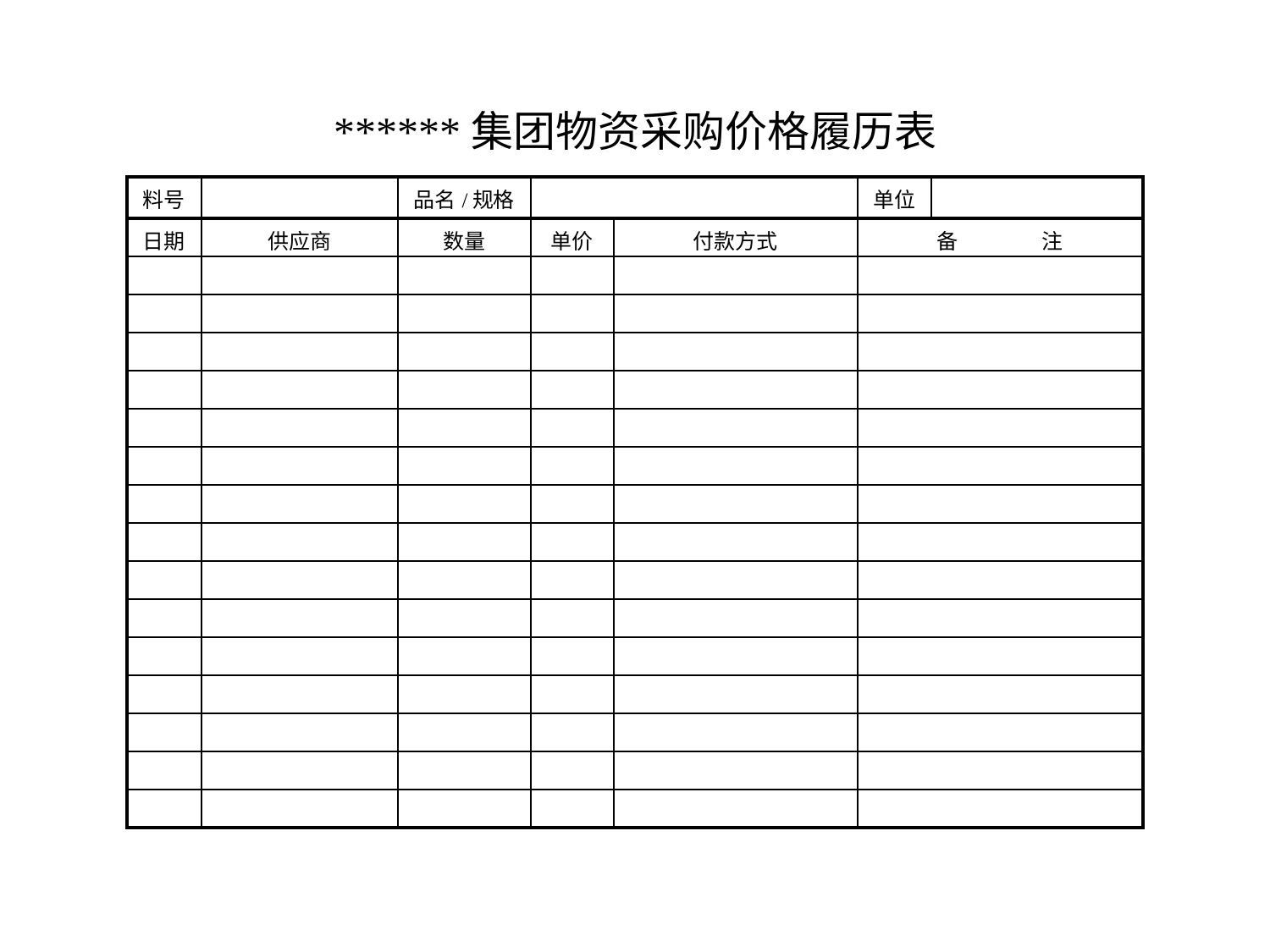

******集团物资采购价格履历表
| 料号 |  | 品名/规格 |  |  | 单位 |  |
| --- | --- | --- | --- | --- | --- | --- |
| 日期 | 供应商 | 数量 | 单价 | 付款方式 | 备 注 |  |
|  |  |  |  |  |  |  |
|  |  |  |  |  |  |  |
|  |  |  |  |  |  |  |
|  |  |  |  |  |  |  |
|  |  |  |  |  |  |  |
|  |  |  |  |  |  |  |
|  |  |  |  |  |  |  |
|  |  |  |  |  |  |  |
|  |  |  |  |  |  |  |
|  |  |  |  |  |  |  |
|  |  |  |  |  |  |  |
|  |  |  |  |  |  |  |
|  |  |  |  |  |  |  |
|  |  |  |  |  |  |  |
|  |  |  |  |  |  |  |
142